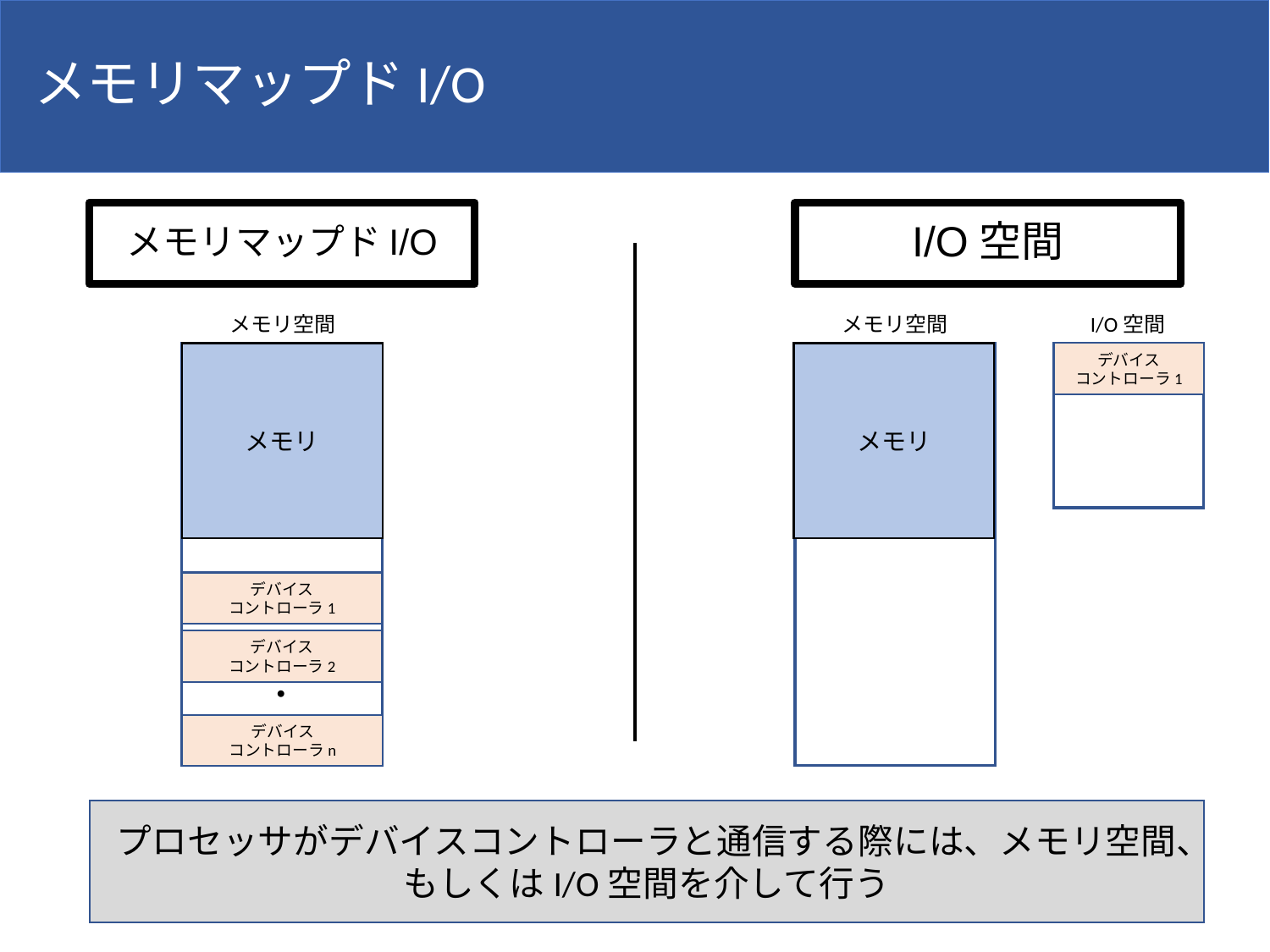

# メモリマップドI/O
メモリマップドI/O
I/O空間
メモリ空間
I/O空間
メモリ空間
メモリ
メモリ
デバイス
コントローラ1

デバイス
コントローラ1
デバイス
コントローラ2
・
デバイス
コントローラn
プロセッサがデバイスコントローラと通信する際には、メモリ空間、もしくはI/O空間を介して行う